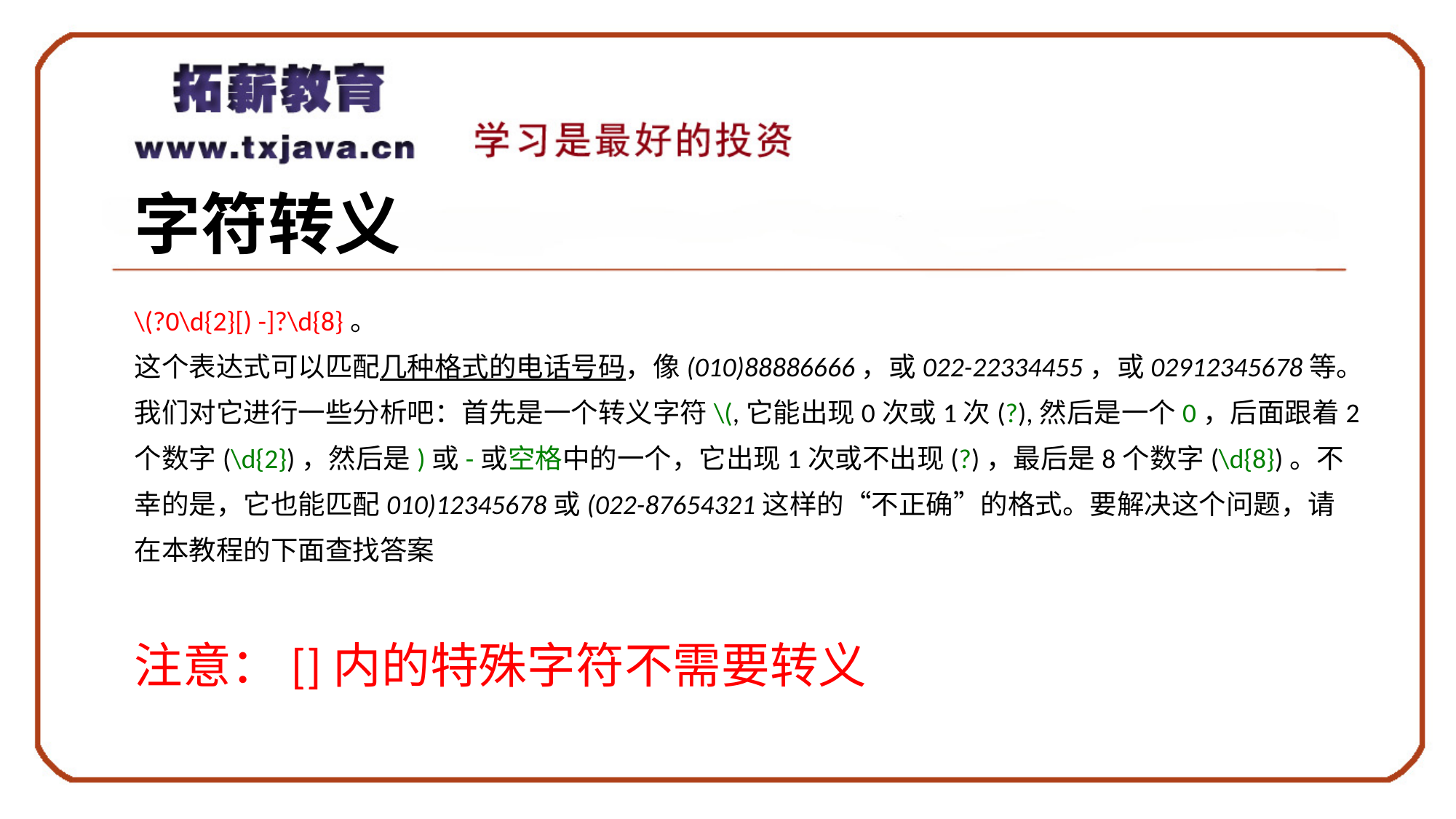

# 字符转义
\(?0\d{2}[) -]?\d{8}。
这个表达式可以匹配几种格式的电话号码，像(010)88886666，或022-22334455，或02912345678等。我们对它进行一些分析吧：首先是一个转义字符\(,它能出现0次或1次(?),然后是一个0，后面跟着2个数字(\d{2})，然后是)或-或空格中的一个，它出现1次或不出现(?)，最后是8个数字(\d{8})。不幸的是，它也能匹配010)12345678或(022-87654321这样的“不正确”的格式。要解决这个问题，请在本教程的下面查找答案

注意：[]内的特殊字符不需要转义